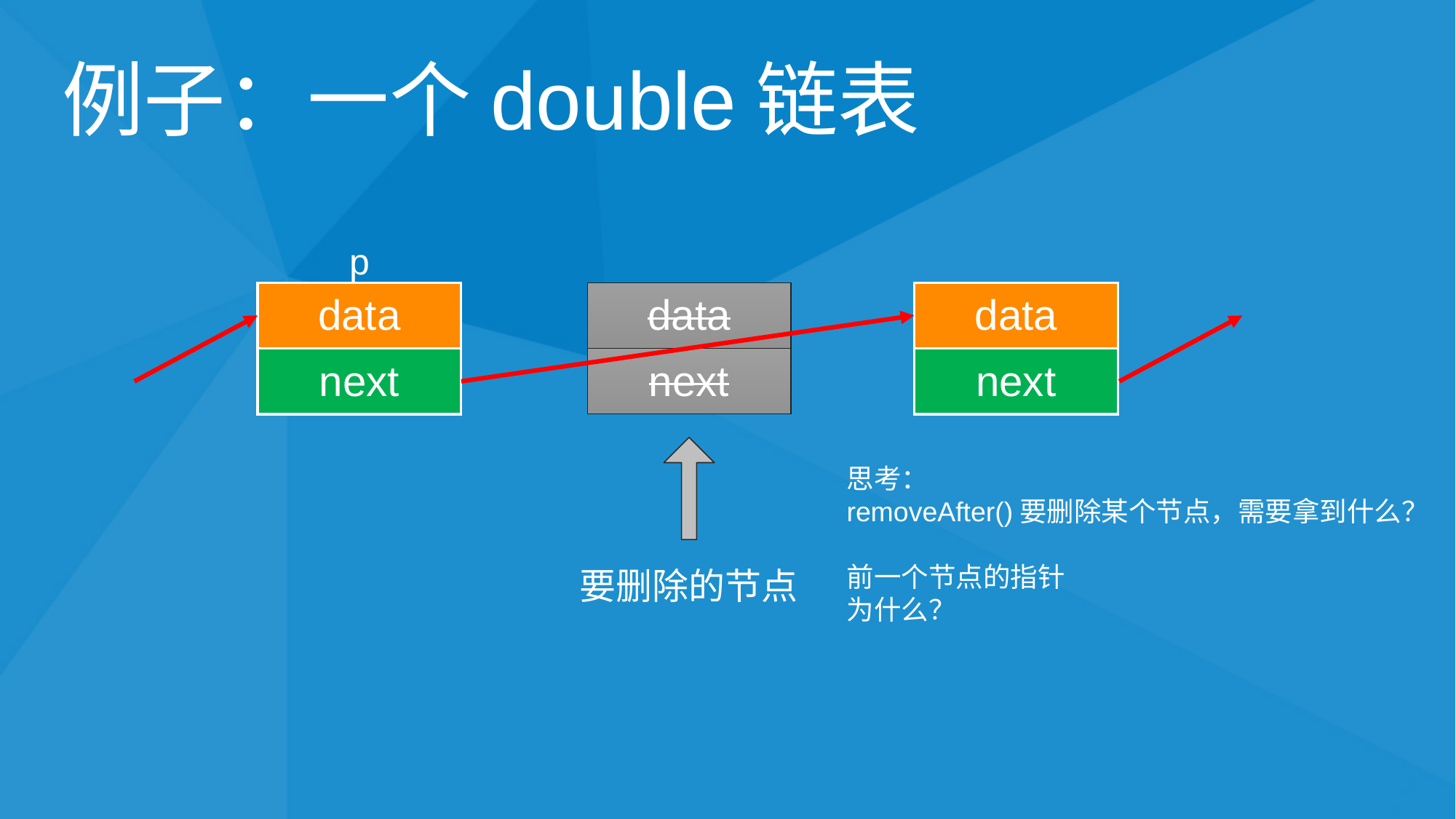

# 例子：一个double链表
p
data
next
data
next
data
next

思考：
removeAfter()要删除某个节点，需要拿到什么？

前一个节点的指针
为什么？
要删除的节点